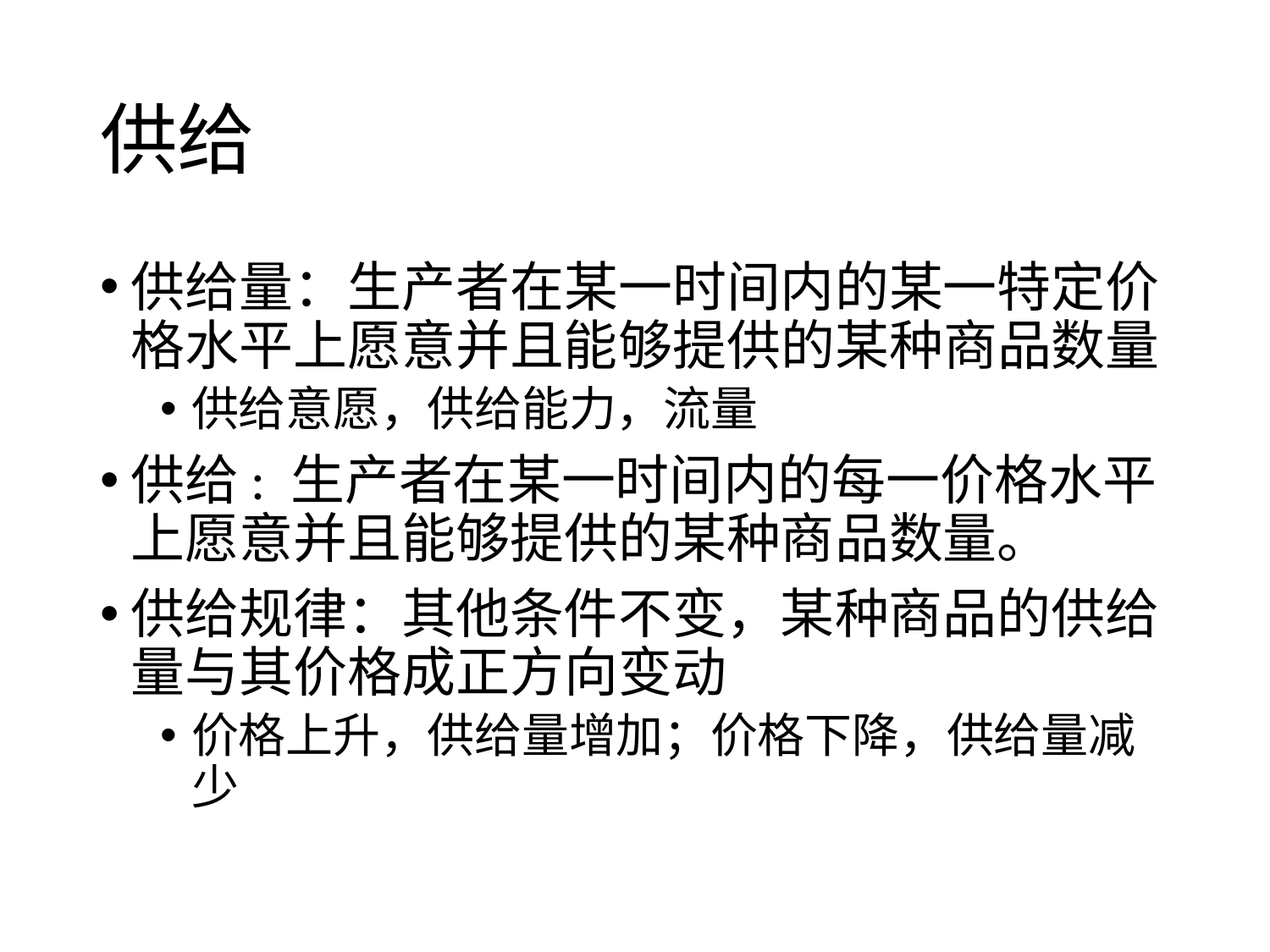

# 供给
供给量：生产者在某一时间内的某一特定价格水平上愿意并且能够提供的某种商品数量
供给意愿，供给能力，流量
供给: 生产者在某一时间内的每一价格水平上愿意并且能够提供的某种商品数量。
供给规律：其他条件不变，某种商品的供给量与其价格成正方向变动
价格上升，供给量增加；价格下降，供给量减少